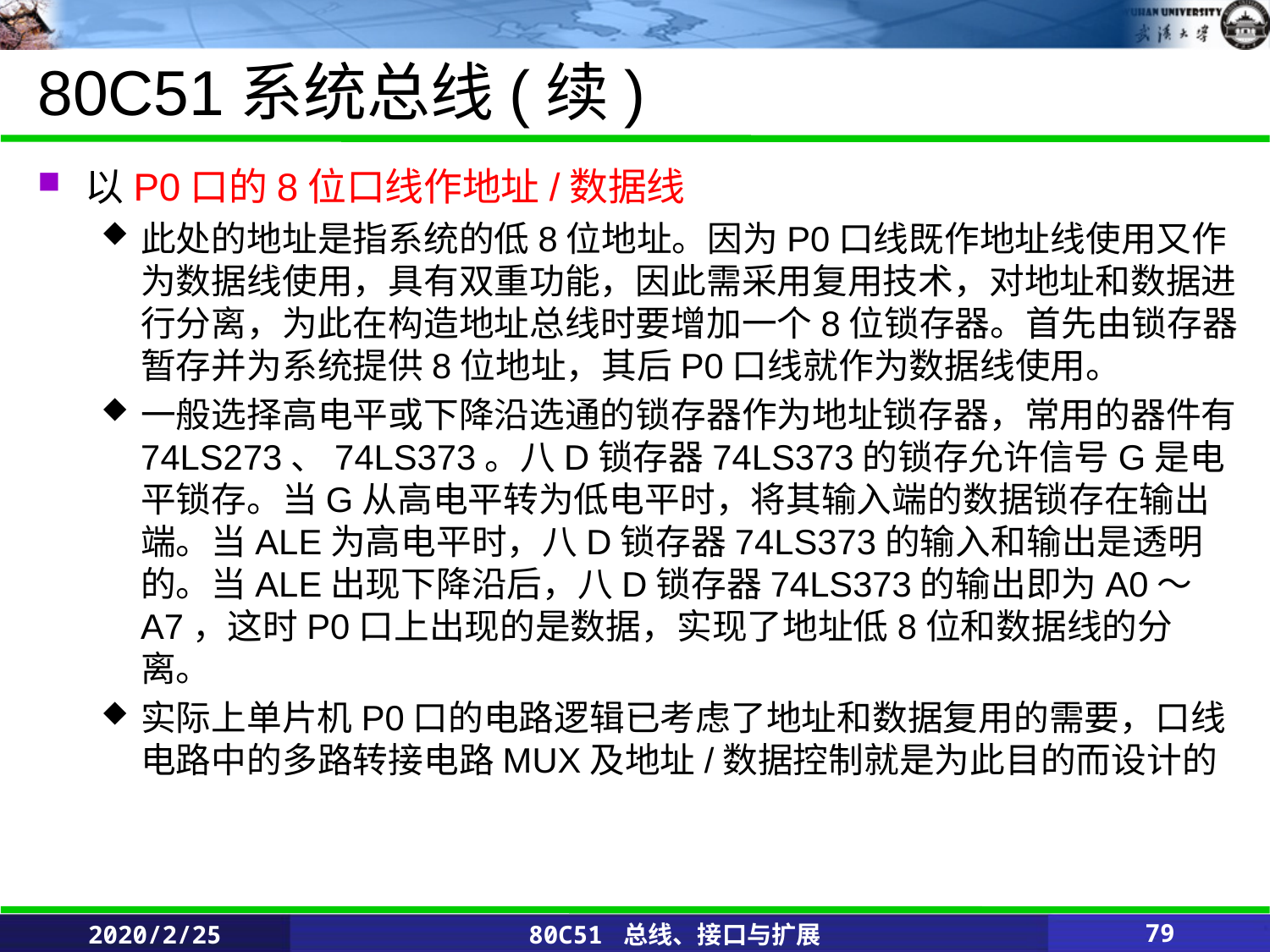

# 80C51系统总线(续)
以P0口的8位口线作地址/数据线
此处的地址是指系统的低8位地址。因为P0口线既作地址线使用又作为数据线使用，具有双重功能，因此需采用复用技术，对地址和数据进行分离，为此在构造地址总线时要增加一个8位锁存器。首先由锁存器暂存并为系统提供8位地址，其后P0口线就作为数据线使用。
一般选择高电平或下降沿选通的锁存器作为地址锁存器，常用的器件有74LS273、74LS373。八D锁存器74LS373的锁存允许信号G是电平锁存。当G从高电平转为低电平时，将其输入端的数据锁存在输出端。当ALE为高电平时，八D锁存器74LS373的输入和输出是透明的。当ALE出现下降沿后，八D锁存器74LS373的输出即为A0～A7，这时P0口上出现的是数据，实现了地址低8位和数据线的分离。
实际上单片机P0口的电路逻辑已考虑了地址和数据复用的需要，口线电路中的多路转接电路MUX及地址/数据控制就是为此目的而设计的
2020/2/25
80C51 总线、接口与扩展
79